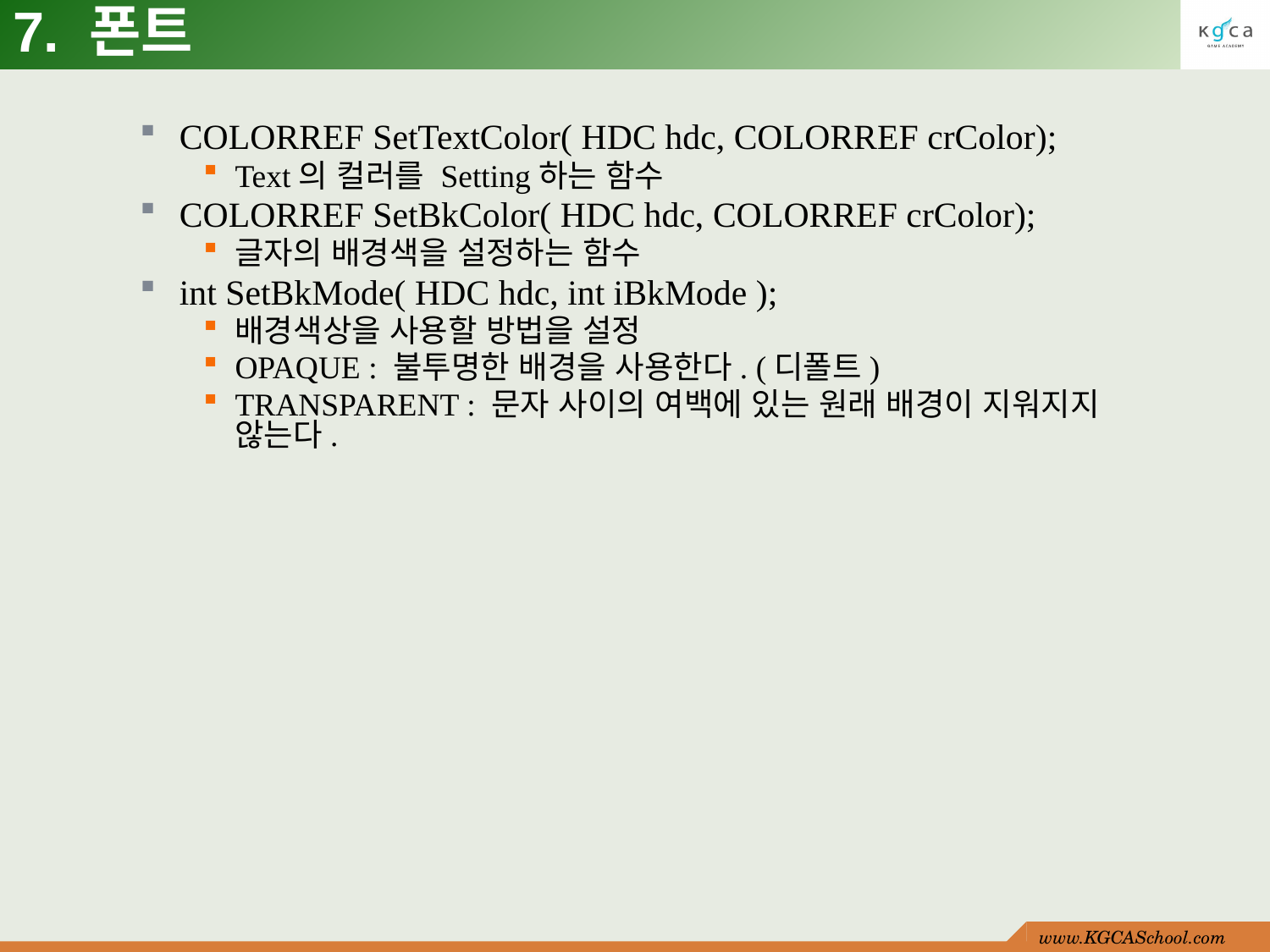

# 7. 폰트
COLORREF SetTextColor( HDC hdc, COLORREF crColor);
Text의 컬러를 Setting하는 함수
COLORREF SetBkColor( HDC hdc, COLORREF crColor);
글자의 배경색을 설정하는 함수
int SetBkMode( HDC hdc, int iBkMode );
배경색상을 사용할 방법을 설정
OPAQUE : 불투명한 배경을 사용한다. (디폴트)
TRANSPARENT : 문자 사이의 여백에 있는 원래 배경이 지워지지 않는다.